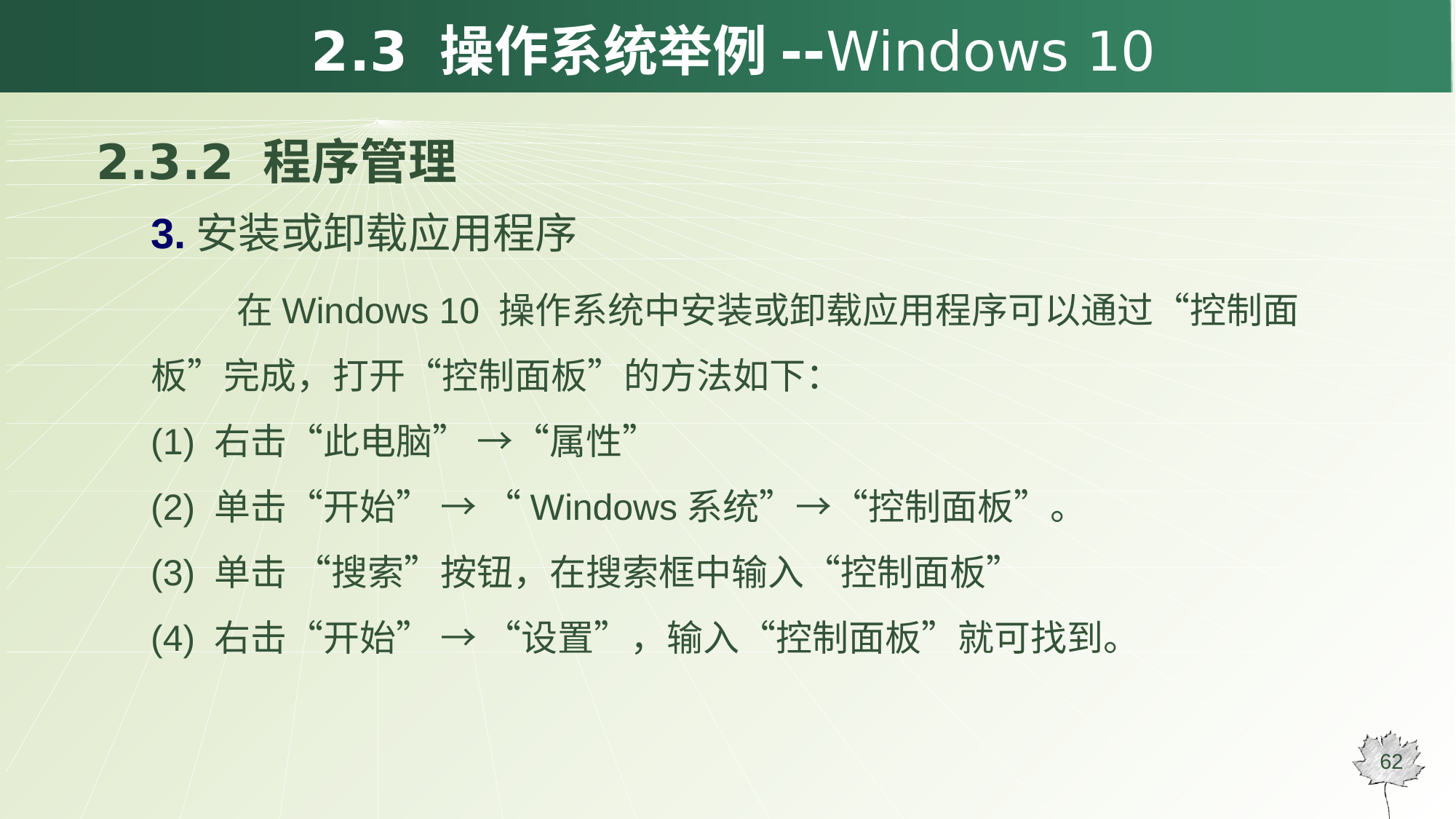

# 2.3 操作系统举例--Windows 10
2.3.2 程序管理
3.安装或卸载应用程序
在Windows 10 操作系统中安装或卸载应用程序可以通过“控制面板”完成，打开“控制面板”的方法如下：
(1) 右击“此电脑” →“属性”
(2) 单击“开始” → “Windows系统”→“控制面板”。
(3) 单击 “搜索”按钮，在搜索框中输入“控制面板”
(4) 右击“开始” → “设置”，输入“控制面板”就可找到。
62